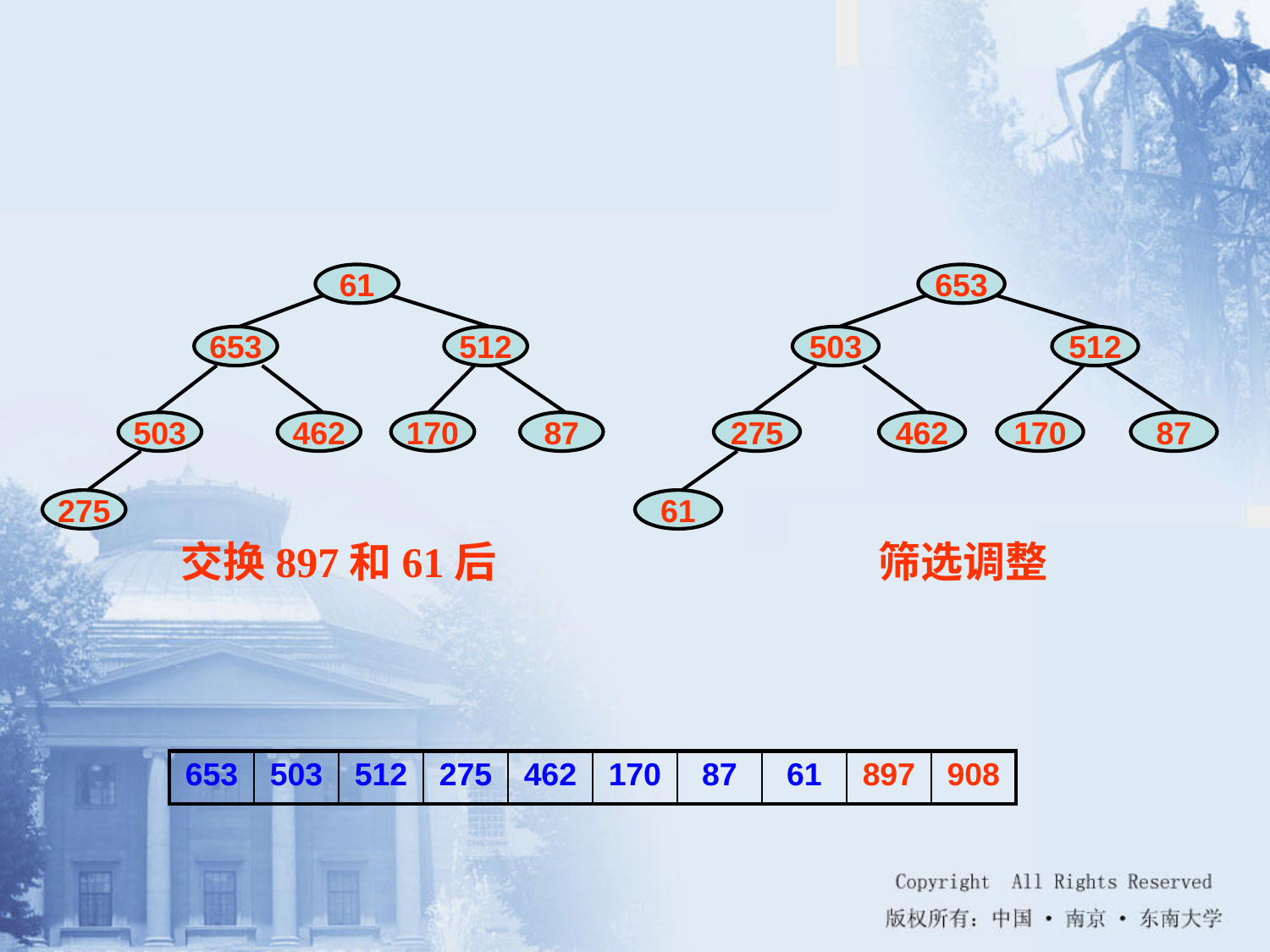

61
653

653
512
503
512

503
462
170
87
275
462
170
87

275
61
交换897和61后
筛选调整
| 653 | 503 | 512 | 275 | 462 | 170 | 87 | 61 | 897 | 908 |
| --- | --- | --- | --- | --- | --- | --- | --- | --- | --- |